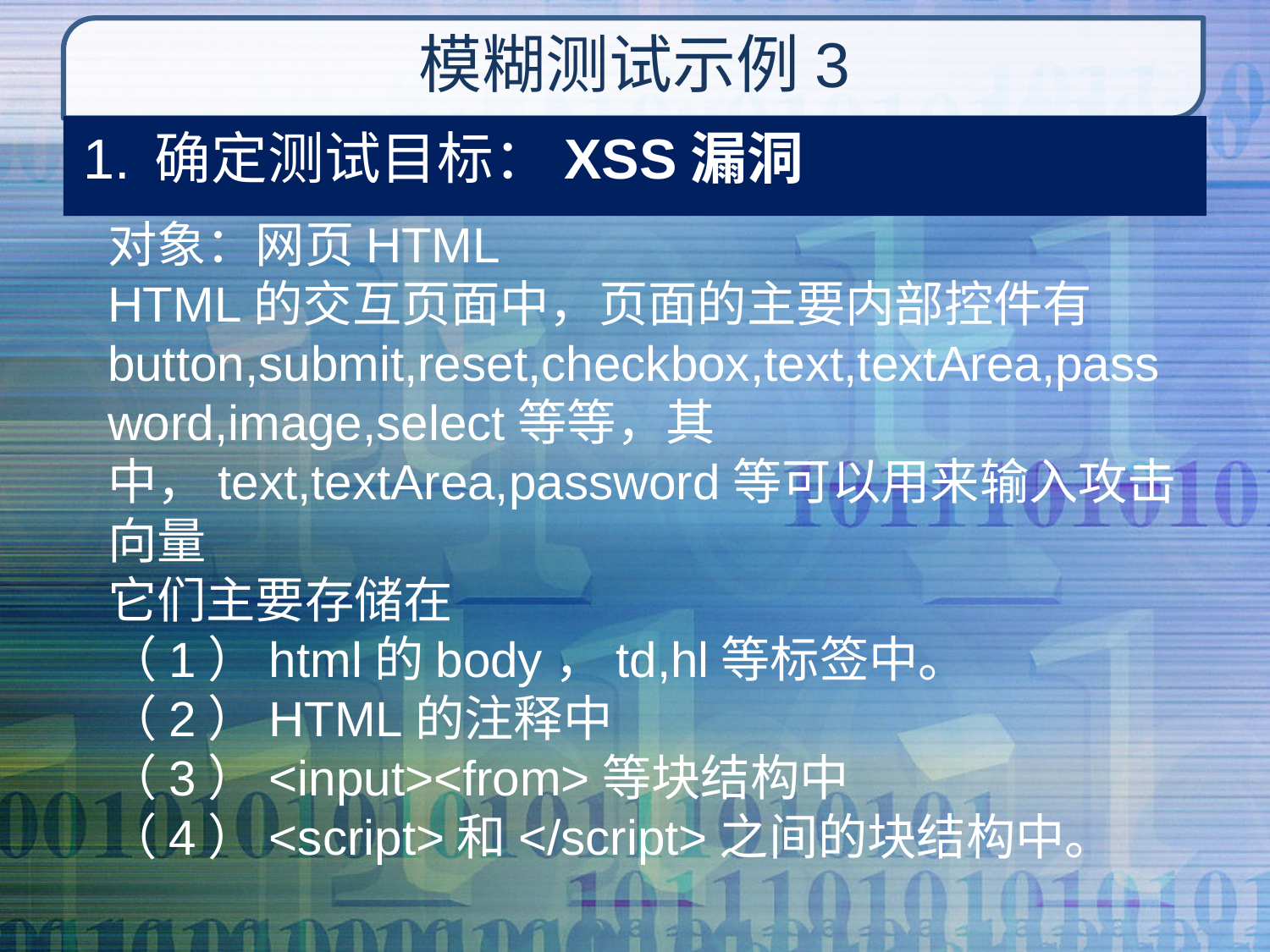

# 模糊测试示例3
确定测试目标：XSS漏洞

对象：网页HTML
HTML的交互页面中，页面的主要内部控件有button,submit,reset,checkbox,text,textArea,password,image,select等等，其中，text,textArea,password等可以用来输入攻击向量
它们主要存储在
（1）html的body，td,hl等标签中。
（2）HTML的注释中
（3）<input><from>等块结构中
（4）<script>和</script>之间的块结构中。